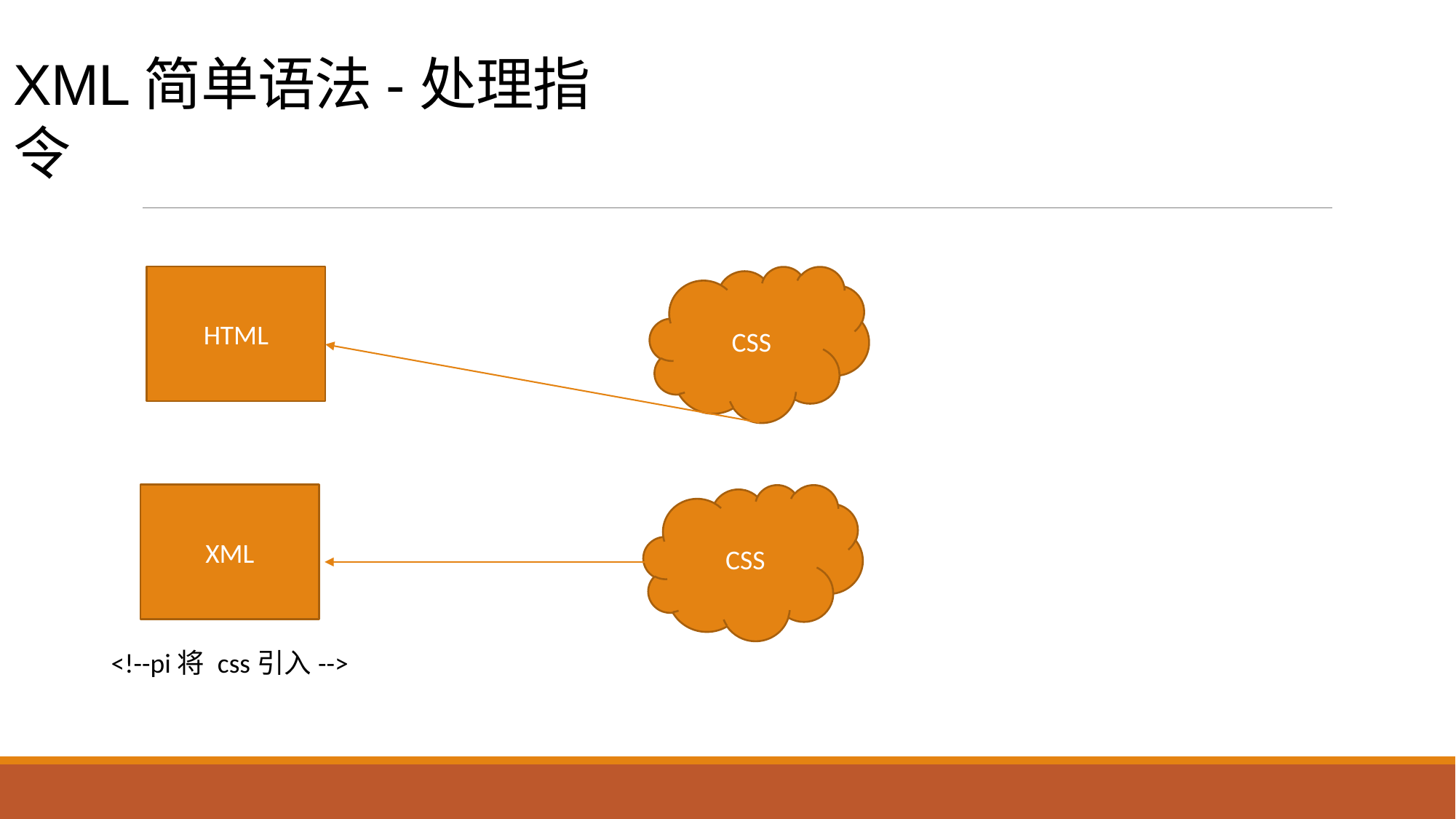

# XML简单语法-处理指令
HTML
CSS
XML
CSS
<!--pi将 css引入-->